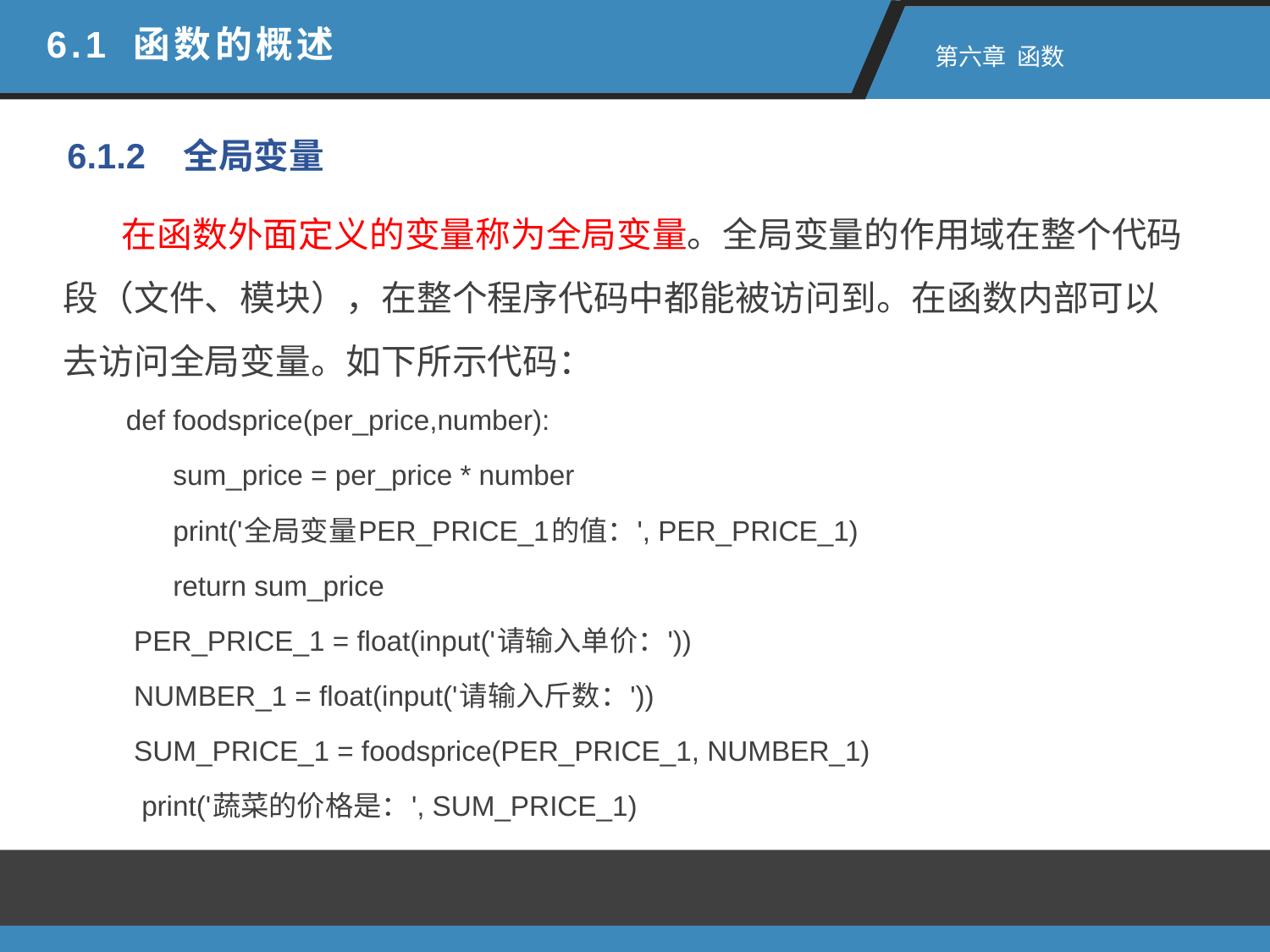

6.1 函数的概述
  第六章  函数
6.1.2   全局变量
                在函数外面定义的变量称为全局变量。全局变量的作用域在整个代码段（文件、模块），在整个程序代码中都能被访问到。在函数内部可以去访问全局变量。如下所示代码：
        def foodsprice(per_price,number):
              sum_price = per_price * number
              print('全局变量PER_PRICE_1的值：', PER_PRICE_1)
              return sum_price
         PER_PRICE_1 = float(input('请输入单价：'))
         NUMBER_1 = float(input('请输入斤数：'))
         SUM_PRICE_1 = foodsprice(PER_PRICE_1, NUMBER_1)
          print('蔬菜的价格是：', SUM_PRICE_1)